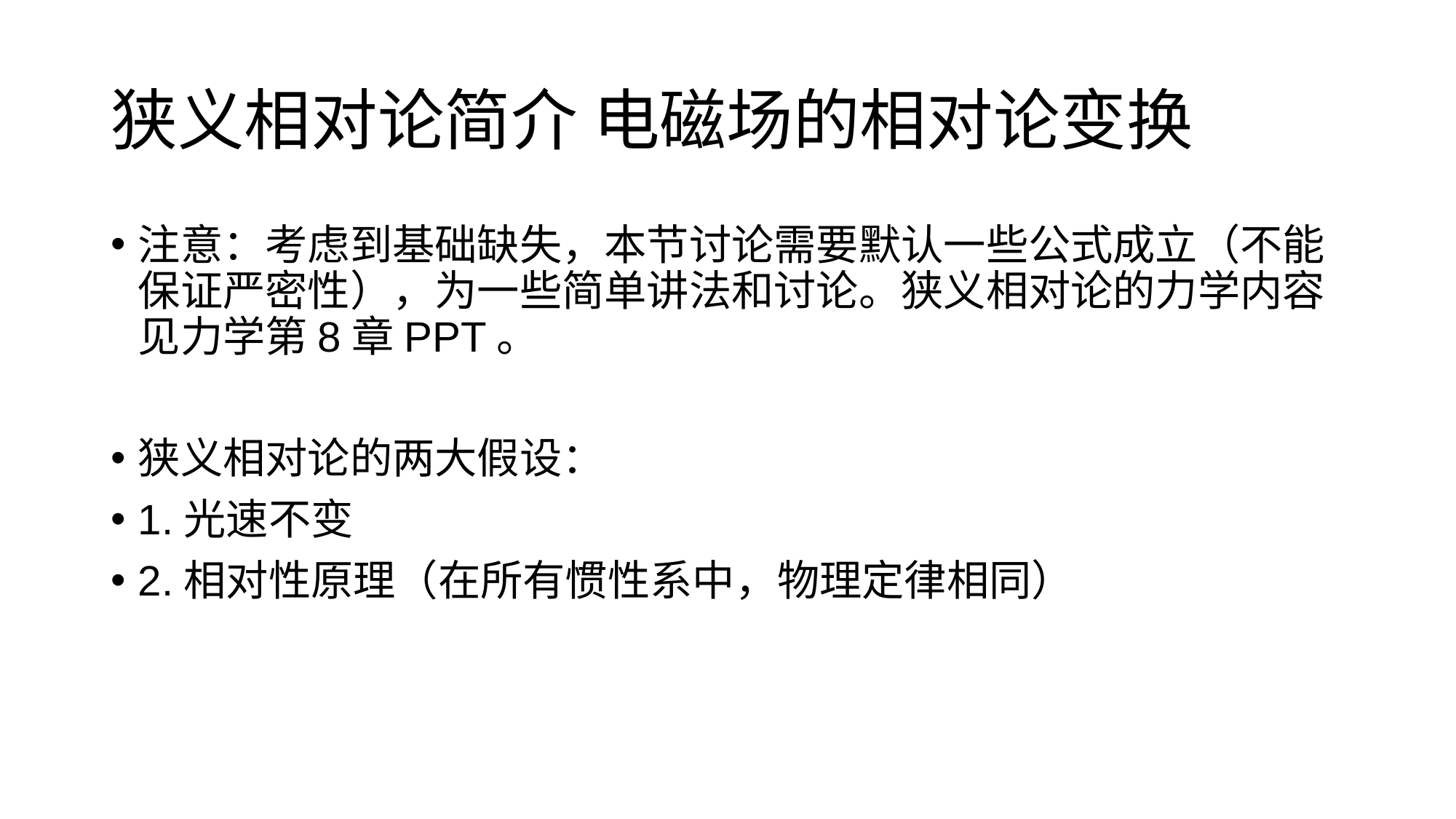

# 狭义相对论简介 电磁场的相对论变换
注意：考虑到基础缺失，本节讨论需要默认一些公式成立（不能保证严密性），为一些简单讲法和讨论。狭义相对论的力学内容见力学第8章PPT。

狭义相对论的两大假设：
1.光速不变
2.相对性原理（在所有惯性系中，物理定律相同）